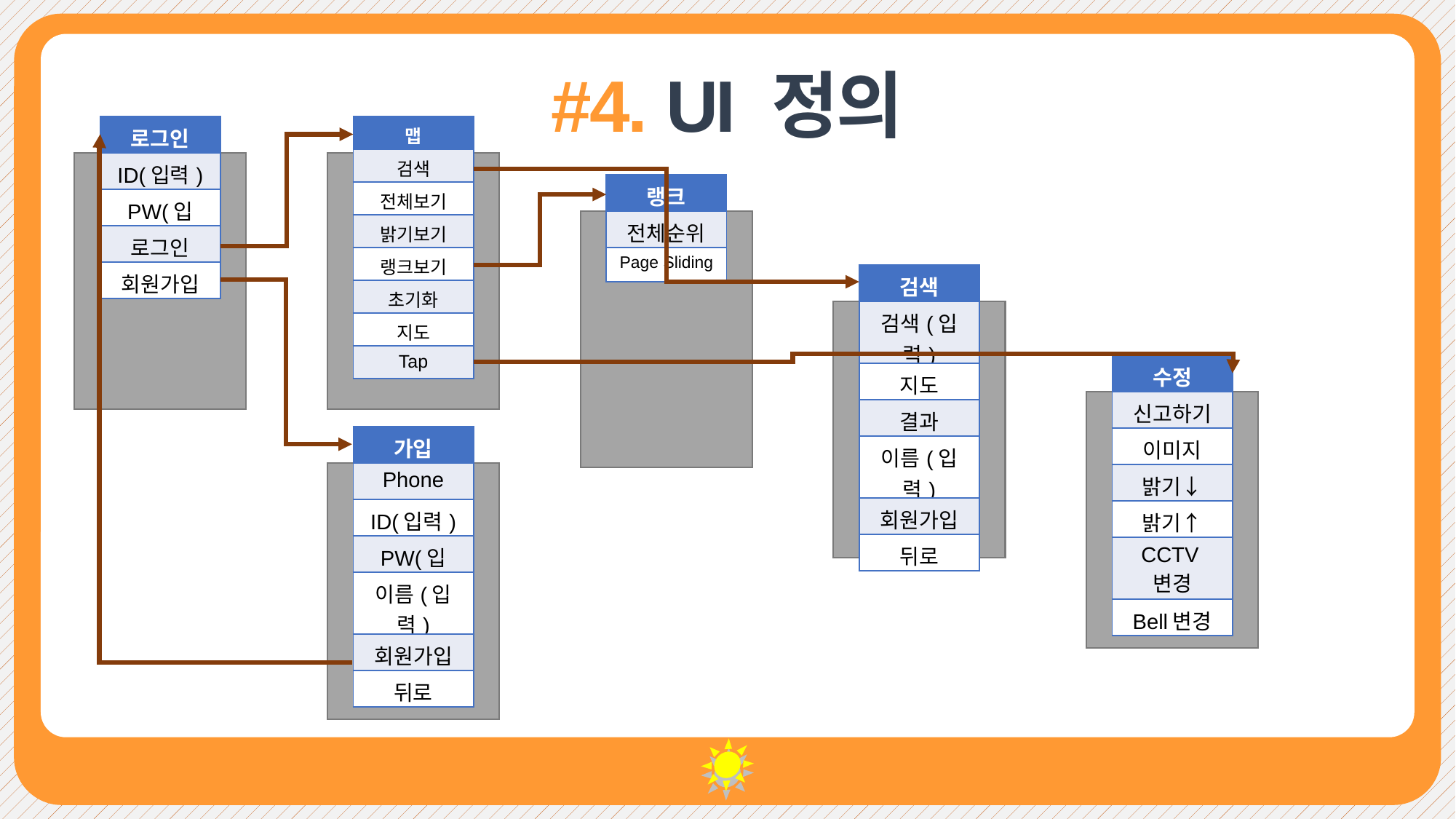

#4. UI 정의

| 로그인 |
| --- |
| ID(입력) |
| PW(입력) |
| 로그인 |
| 회원가입 |
| 맵 |
| --- |
| 검색 |
| 전체보기 |
| 밝기보기 |
| 랭크보기 |
| 초기화 |
| 지도 |
| Tap |

| 랭크 |
| --- |
| 전체순위 |
| Page Sliding |

| 검색 |
| --- |
| 검색(입력) |
| 지도 |
| 결과 |
| 이름(입력) |
| 회원가입 |
| 뒤로 |

| 수정 |
| --- |
| 신고하기 |
| 이미지 |
| 밝기↓ |
| 밝기↑ |
| CCTV변경 |
| Bell변경 |

| 가입 |
| --- |
| Phone |
| ID(입력) |
| PW(입력) |
| 이름(입력) |
| 회원가입 |
| 뒤로 |